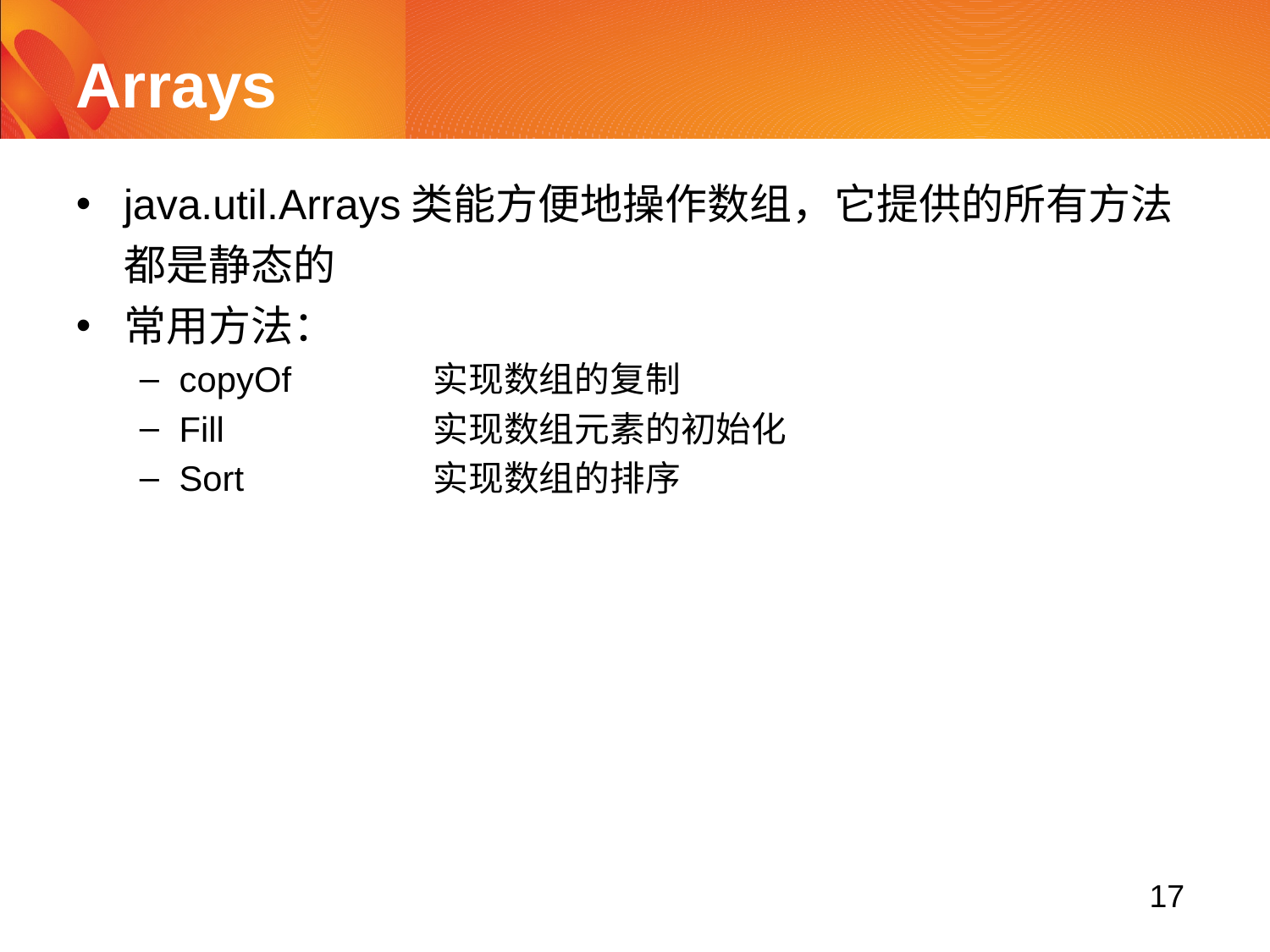

# Arrays
java.util.Arrays类能方便地操作数组，它提供的所有方法都是静态的
常用方法：
copyOf		实现数组的复制
Fill		实现数组元素的初始化
Sort		实现数组的排序